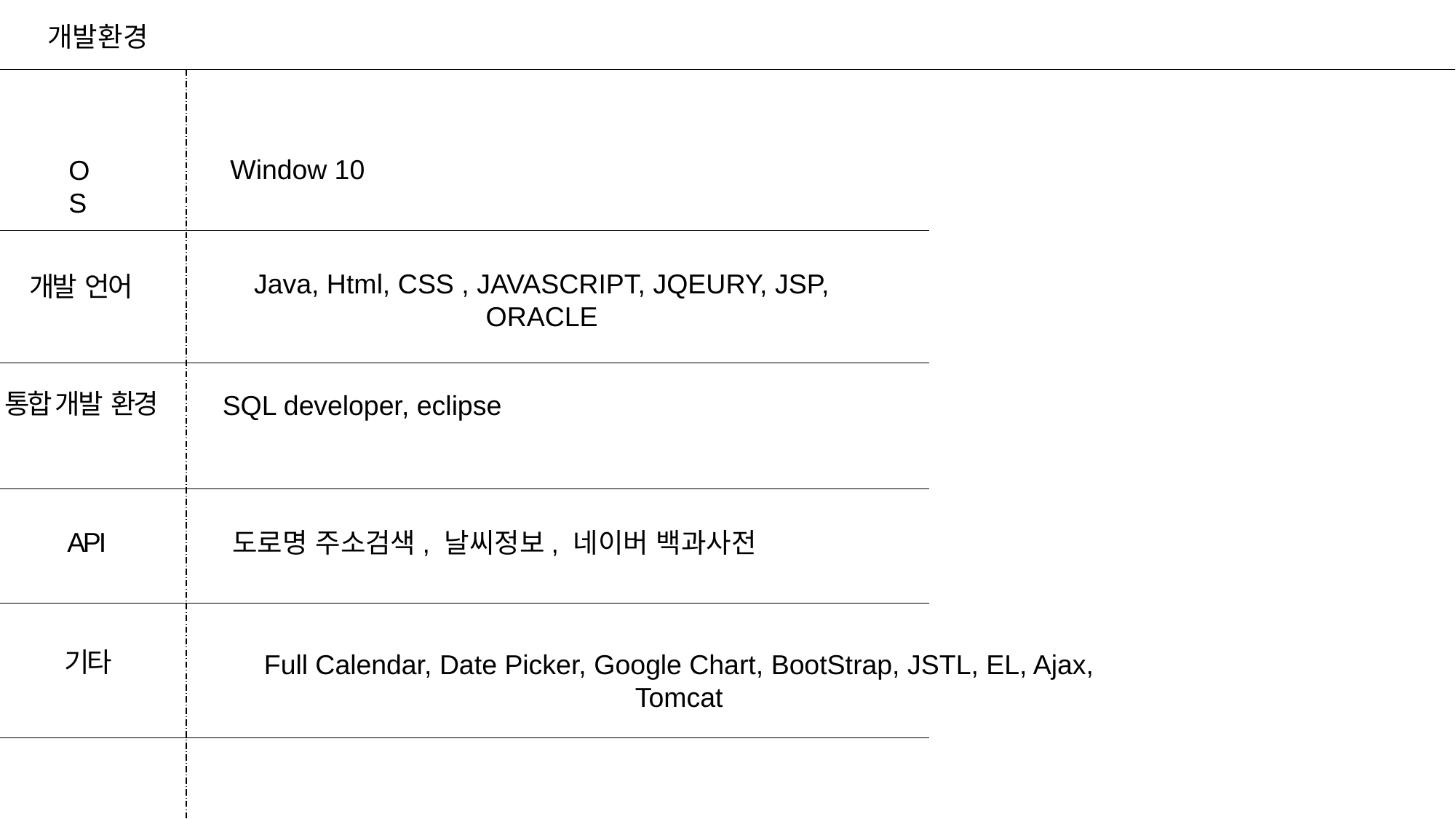

개발환경
Window 10
OS
Java, Html, CSS , JAVASCRIPT, JQEURY, JSP, ORACLE

개발 언어
SQL developer, eclipse
통합 개발 환경
도로명 주소검색, 날씨정보, 네이버 백과사전
API
Full Calendar, Date Picker, Google Chart, BootStrap, JSTL, EL, Ajax, Tomcat

기타